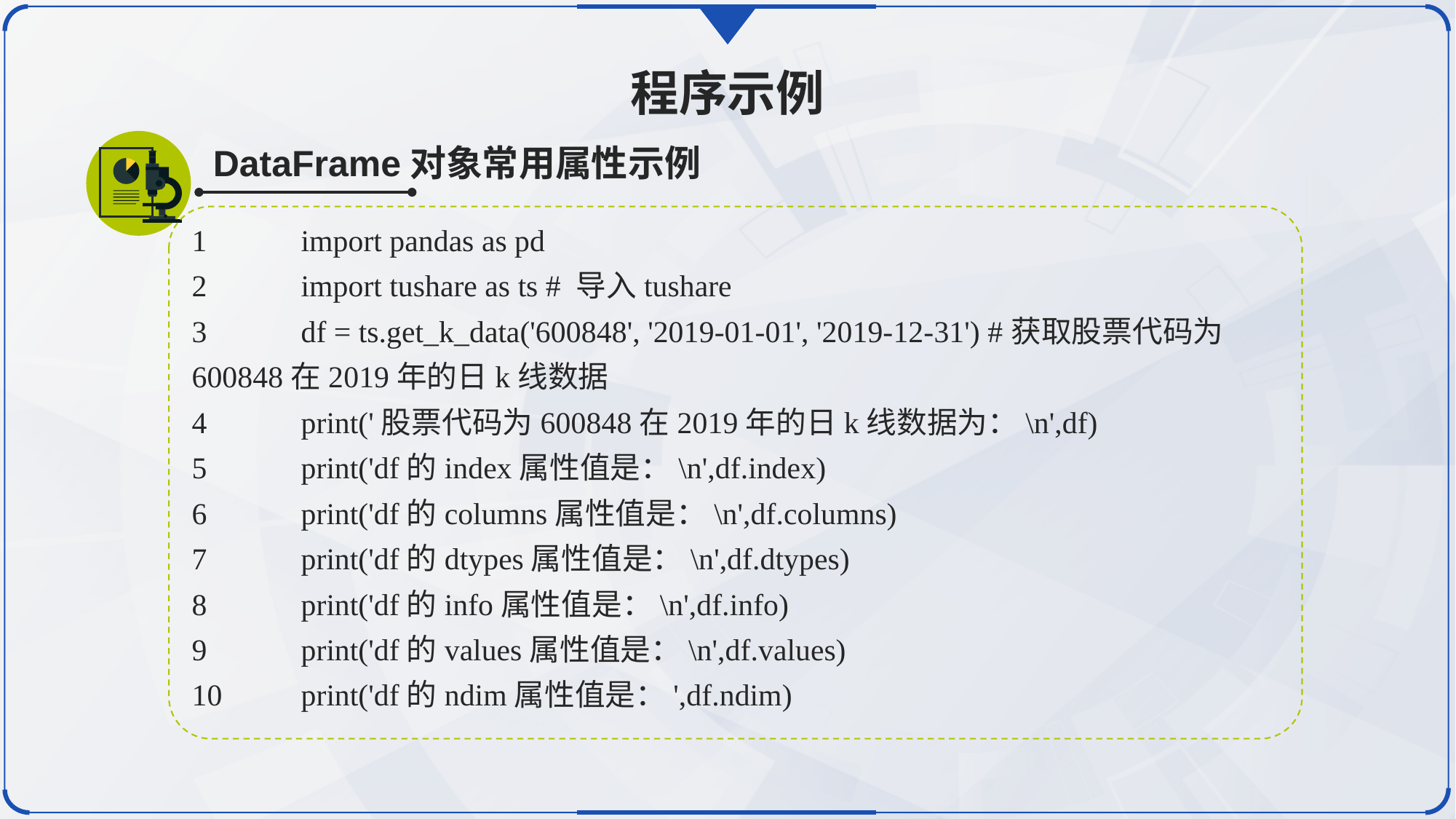

程序示例

DataFrame对象常用属性示例

1	import pandas as pd
2	import tushare as ts # 导入tushare
3	df = ts.get_k_data('600848', '2019-01-01', '2019-12-31') #获取股票代码为600848在2019年的日k线数据
4	print('股票代码为600848在2019年的日k线数据为：\n',df)
5	print('df的index属性值是：\n',df.index)
6	print('df的columns属性值是：\n',df.columns)
7	print('df的dtypes属性值是：\n',df.dtypes)
8	print('df的info属性值是：\n',df.info)
9	print('df的values属性值是：\n',df.values)
10	print('df的ndim属性值是：',df.ndim)